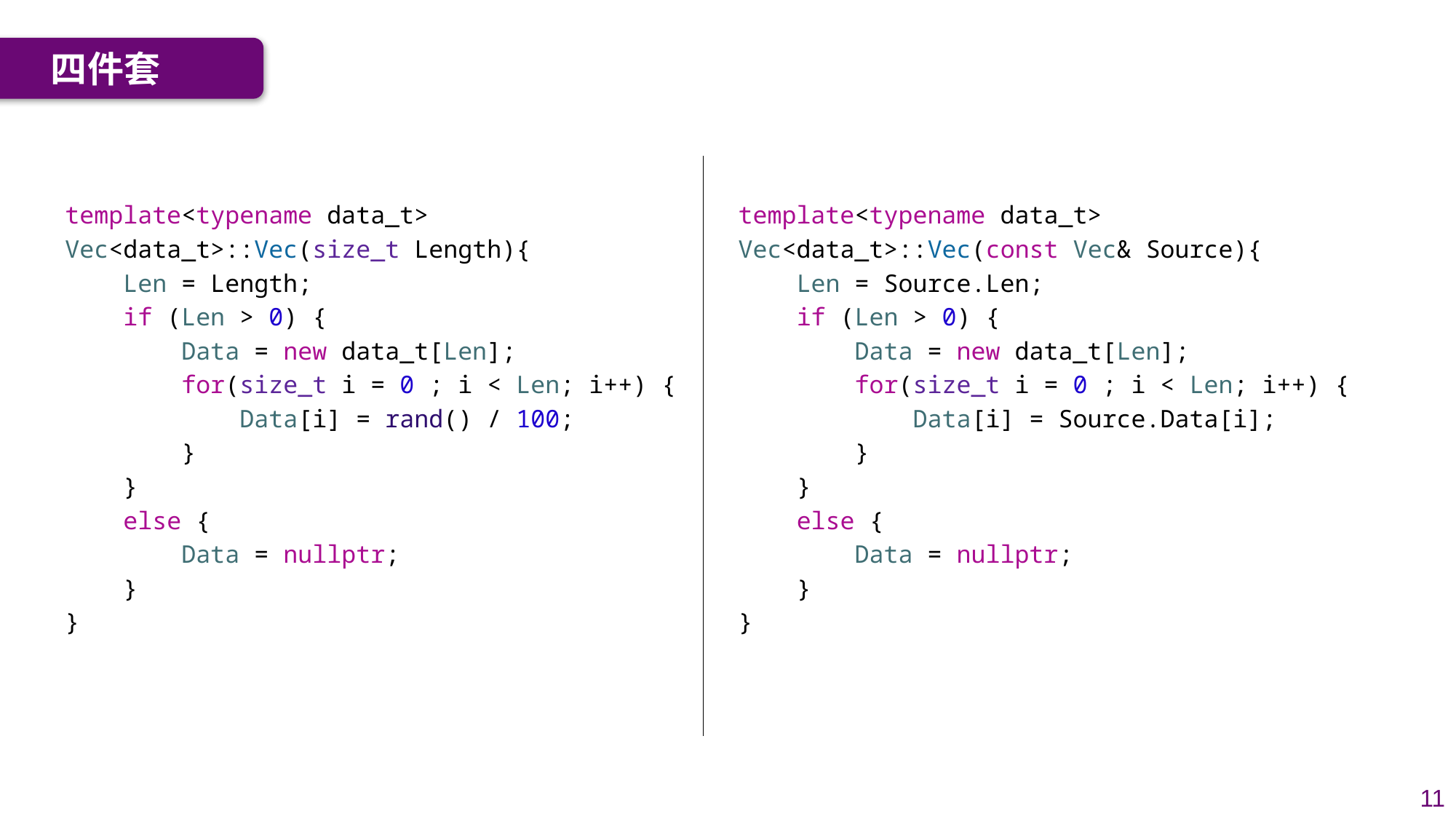

四件套
template<typename data_t>
Vec<data_t>::Vec(size_t Length){
    Len = Length;
    if (Len > 0) {
        Data = new data_t[Len];
        for(size_t i = 0 ; i < Len; i++) {
            Data[i] = rand() / 100;
        }
    }
    else {
        Data = nullptr;
    }
}
template<typename data_t>
Vec<data_t>::Vec(const Vec& Source){
    Len = Source.Len;
    if (Len > 0) {
        Data = new data_t[Len];
        for(size_t i = 0 ; i < Len; i++) {
            Data[i] = Source.Data[i];
        }
    }
    else {
        Data = nullptr;
    }
}
11